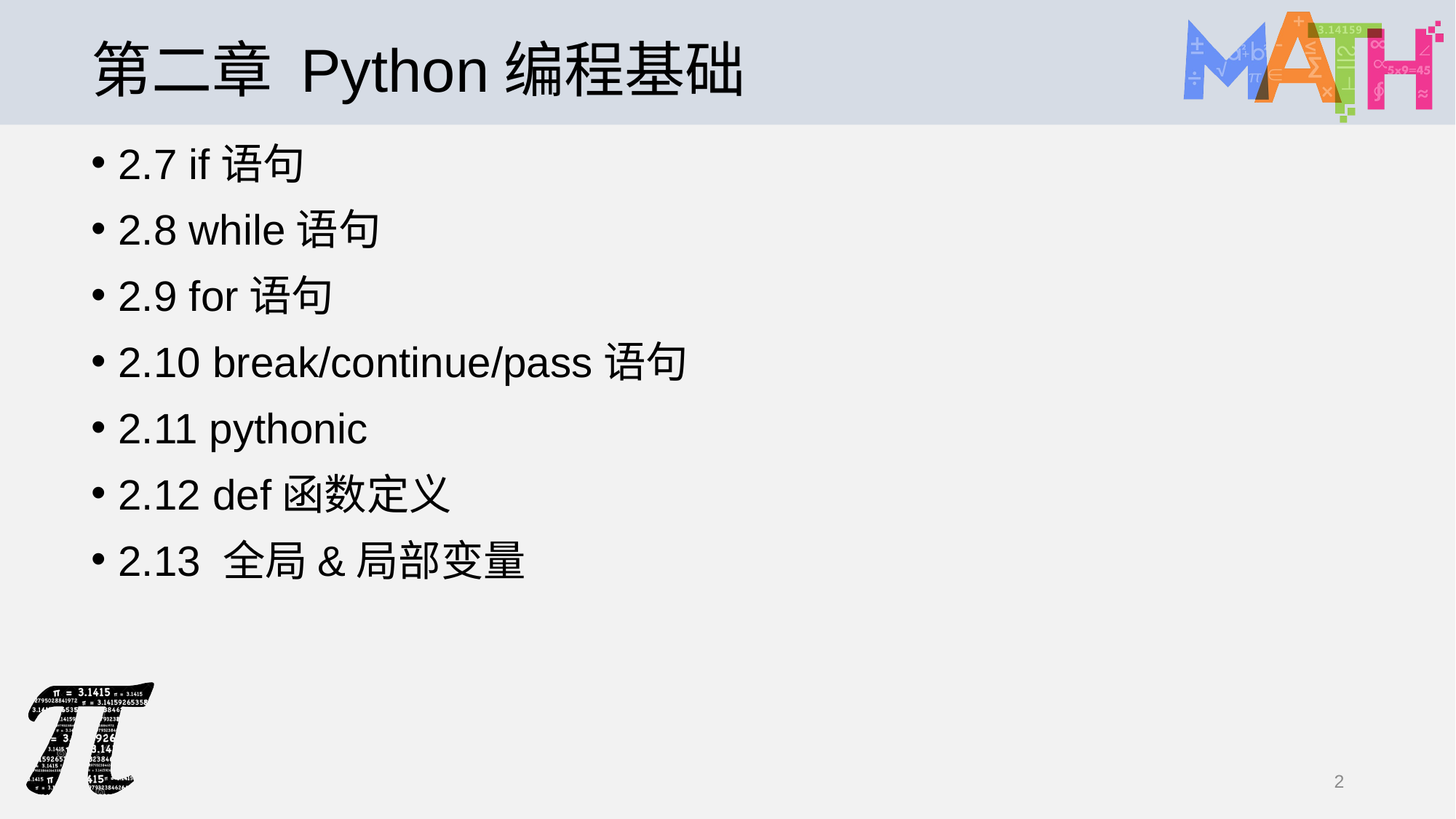

# 第二章 Python编程基础
2.7 if语句
2.8 while语句
2.9 for语句
2.10 break/continue/pass语句
2.11 pythonic
2.12 def函数定义
2.13 全局&局部变量
2